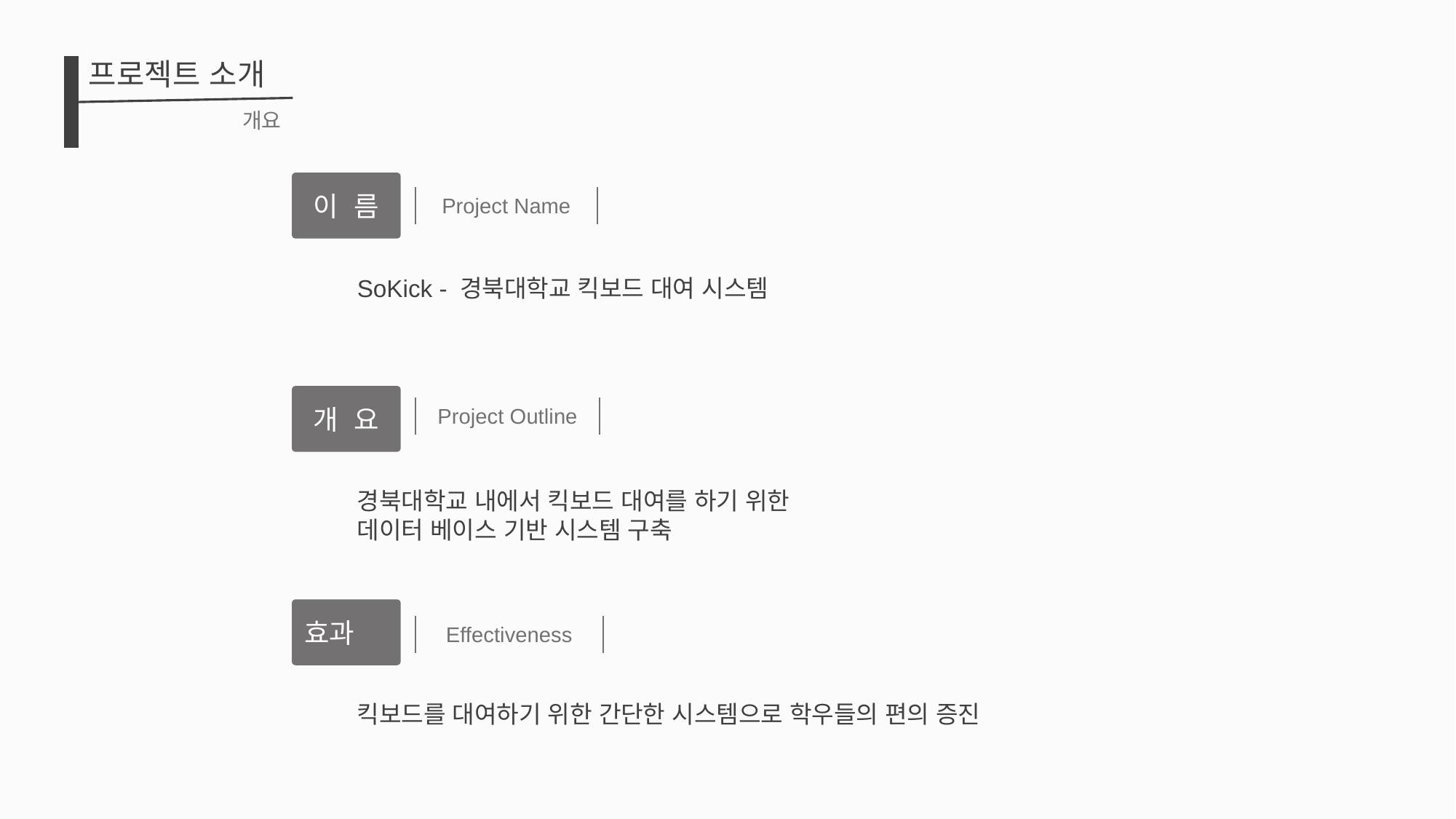

프로젝트 소개

개요
이  름
Project Name

SoKick - 경북대학교 킥보드 대여 시스템
개  요
Project Outline

경북대학교 내에서 킥보드 대여를 하기 위한
데이터 베이스 기반 시스템 구축
효과
Effectiveness

킥보드를 대여하기 위한 간단한 시스템으로 학우들의 편의 증진